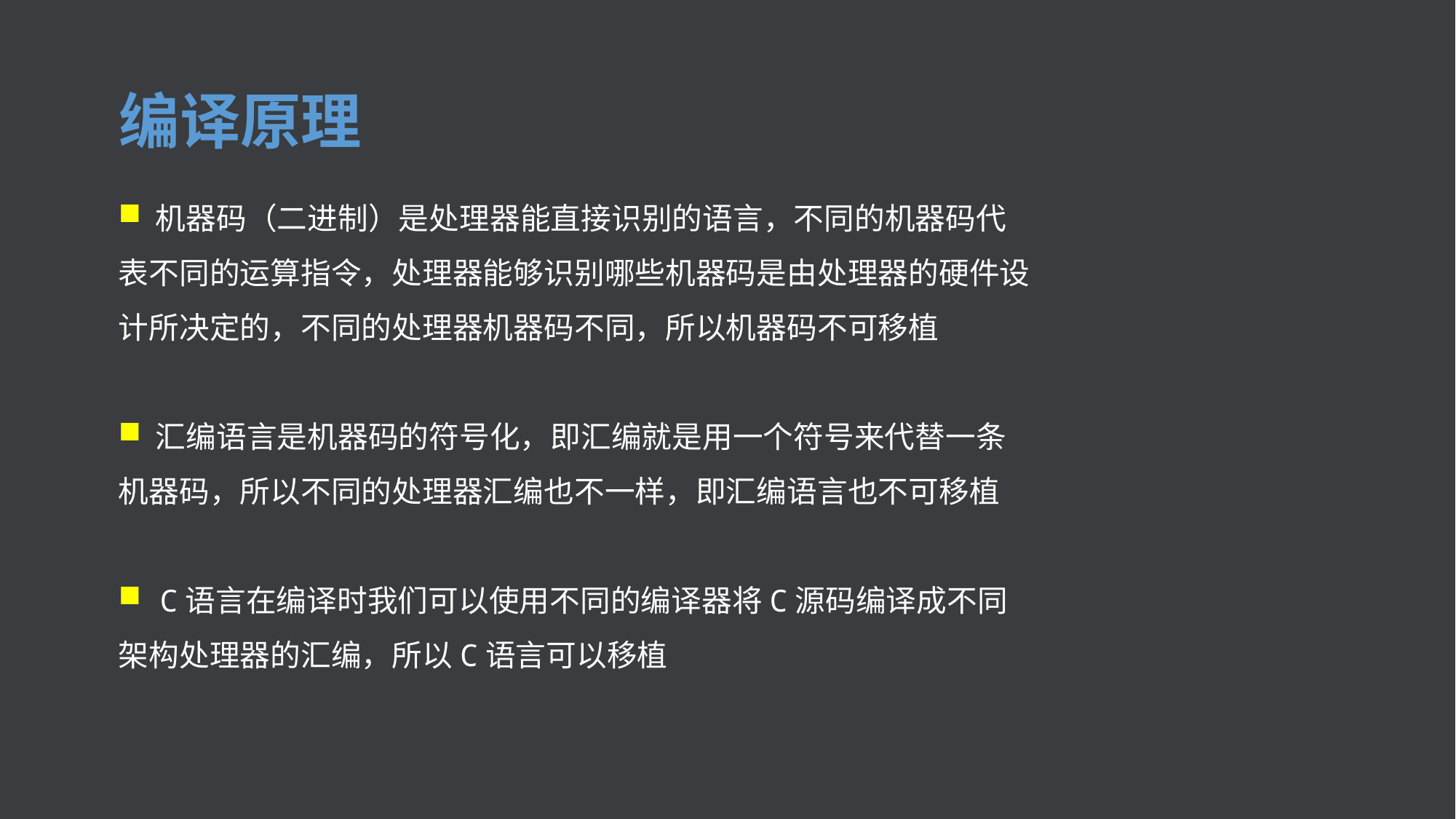

编译原理
 机器码（二进制）是处理器能直接识别的语言，不同的机器码代表不同的运算指令，处理器能够识别哪些机器码是由处理器的硬件设计所决定的，不同的处理器机器码不同，所以机器码不可移植

 汇编语言是机器码的符号化，即汇编就是用一个符号来代替一条机器码，所以不同的处理器汇编也不一样，即汇编语言也不可移植

 C语言在编译时我们可以使用不同的编译器将C源码编译成不同架构处理器的汇编，所以C语言可以移植